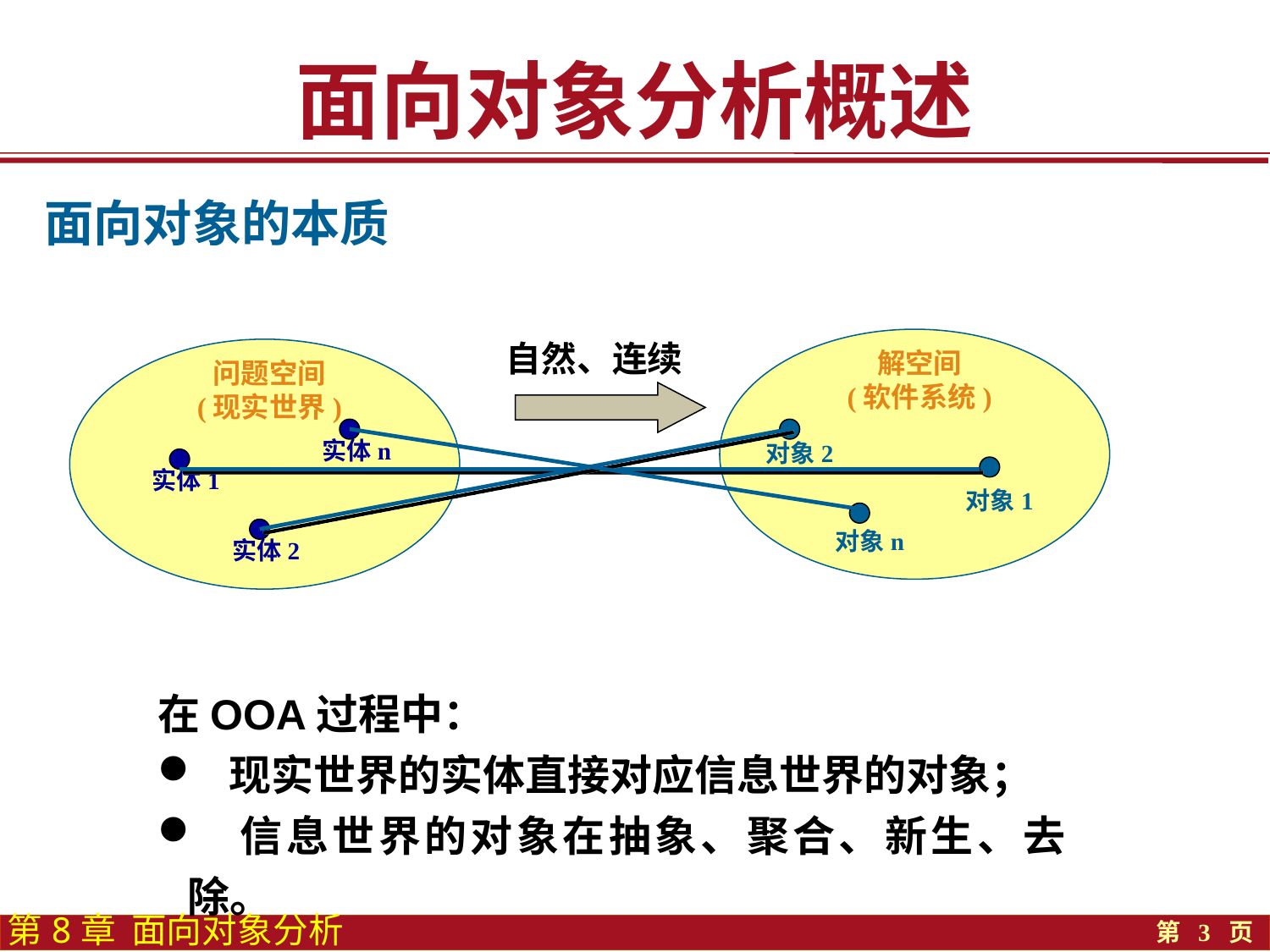

面向对象分析概述
面向对象的本质

解空间
(软件系统)
自然、连续

问题空间
(现实世界)

实体n

对象2

实体1

对象1

对象n

实体2

在OOA过程中：
  现实世界的实体直接对应信息世界的对象；
  信息世界的对象在抽象、聚合、新生、去除。